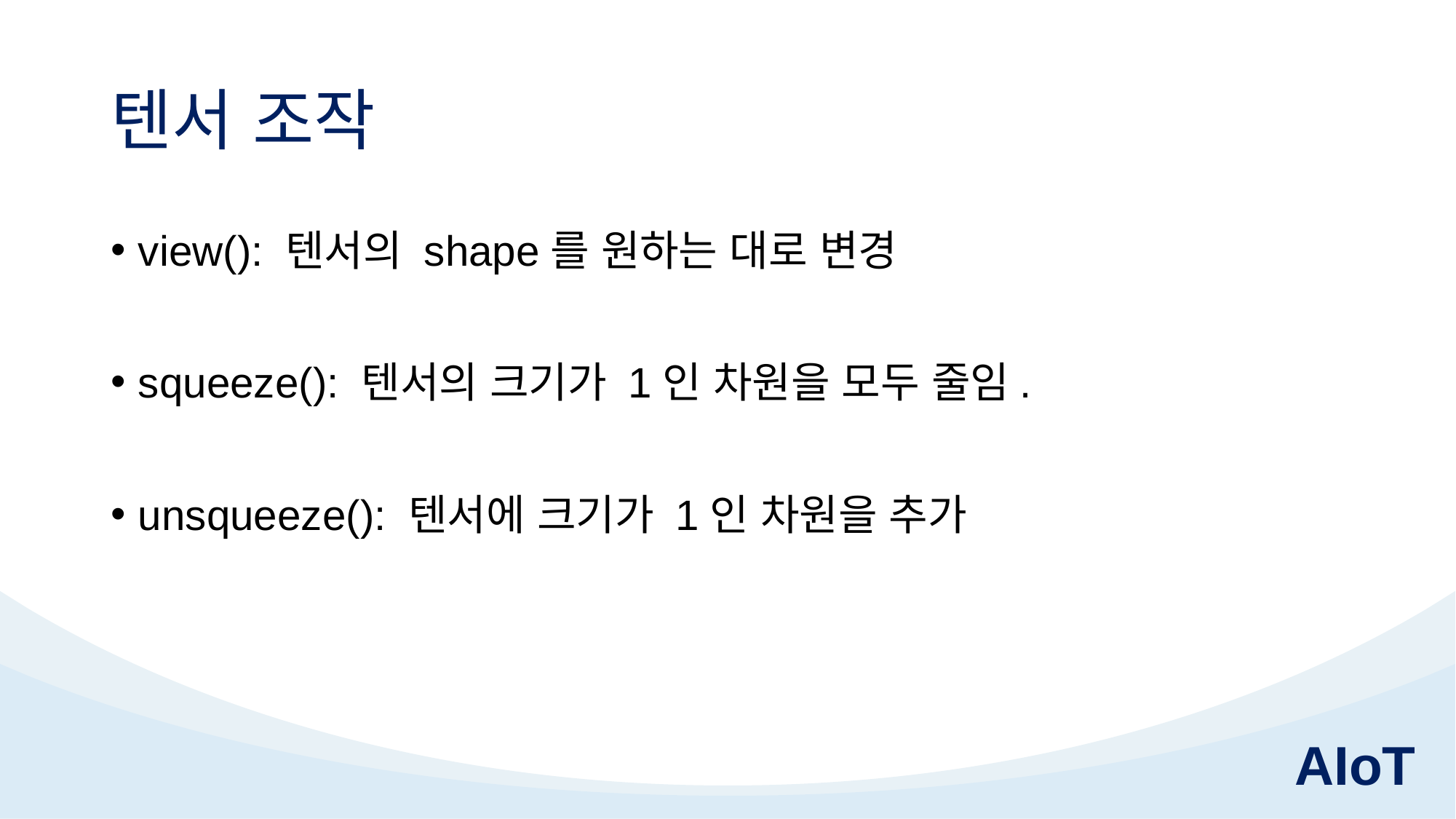

# 텐서 조작
view(): 텐서의 shape를 원하는 대로 변경

squeeze(): 텐서의 크기가 1인 차원을 모두 줄임.

unsqueeze(): 텐서에 크기가 1인 차원을 추가